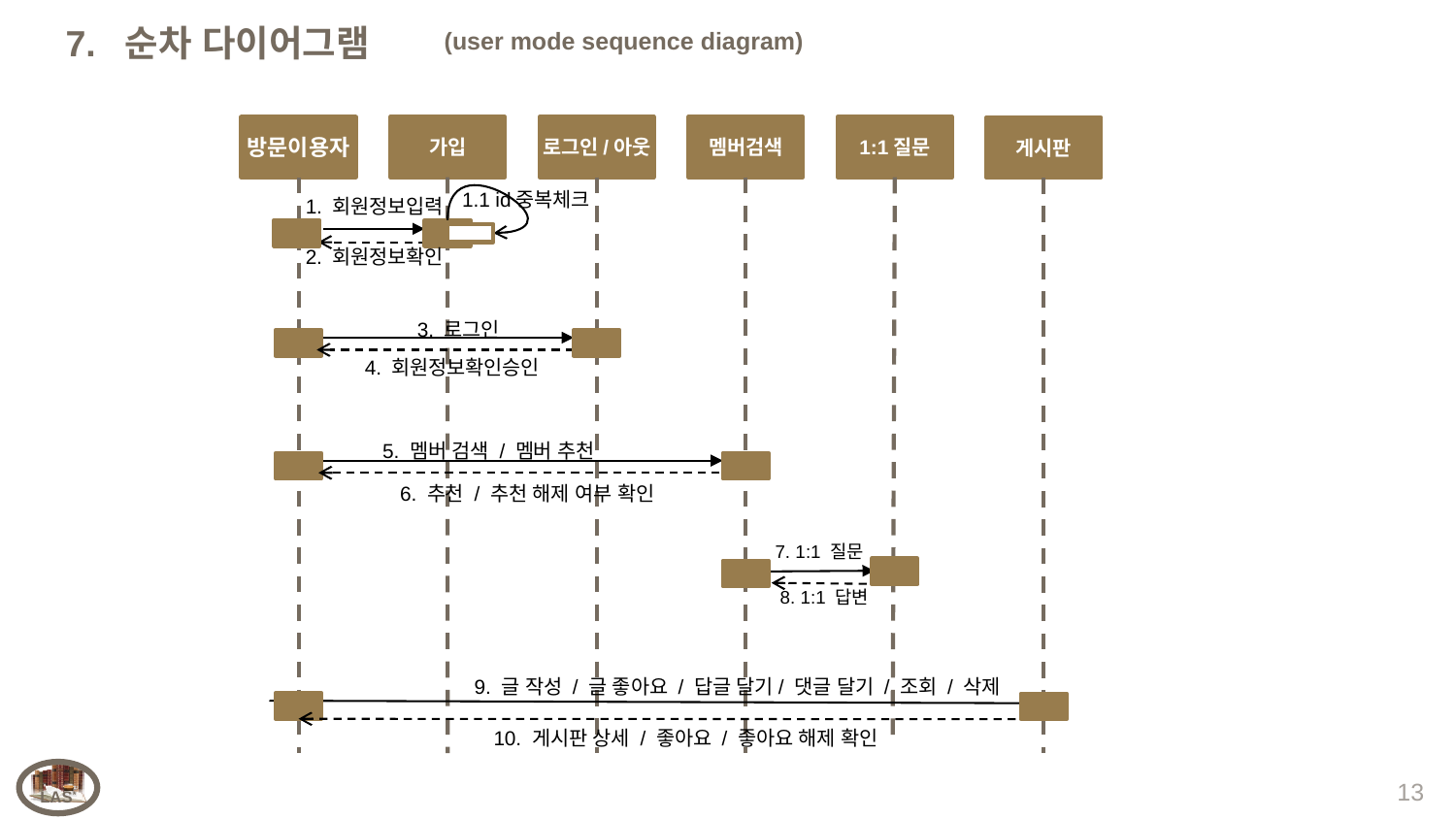

7.  순차 다이어그램
(user mode sequence diagram)
방문이용자
가입
로그인/아웃
멤버검색
1:1질문
게시판
1.1 id중복체크
1. 회원정보입력

2. 회원정보확인
3. 로그인

4. 회원정보확인승인
5. 멤버 검색 / 멤버 추천

6. 추천 / 추천 해제 여부 확인
7. 1:1 질문

8. 1:1 답변
9. 글 작성 / 글 좋아요 / 답글 달기/ 댓글 달기 / 조회 / 삭제

10. 게시판 상세 / 좋아요 / 좋아요 해제 확인
13